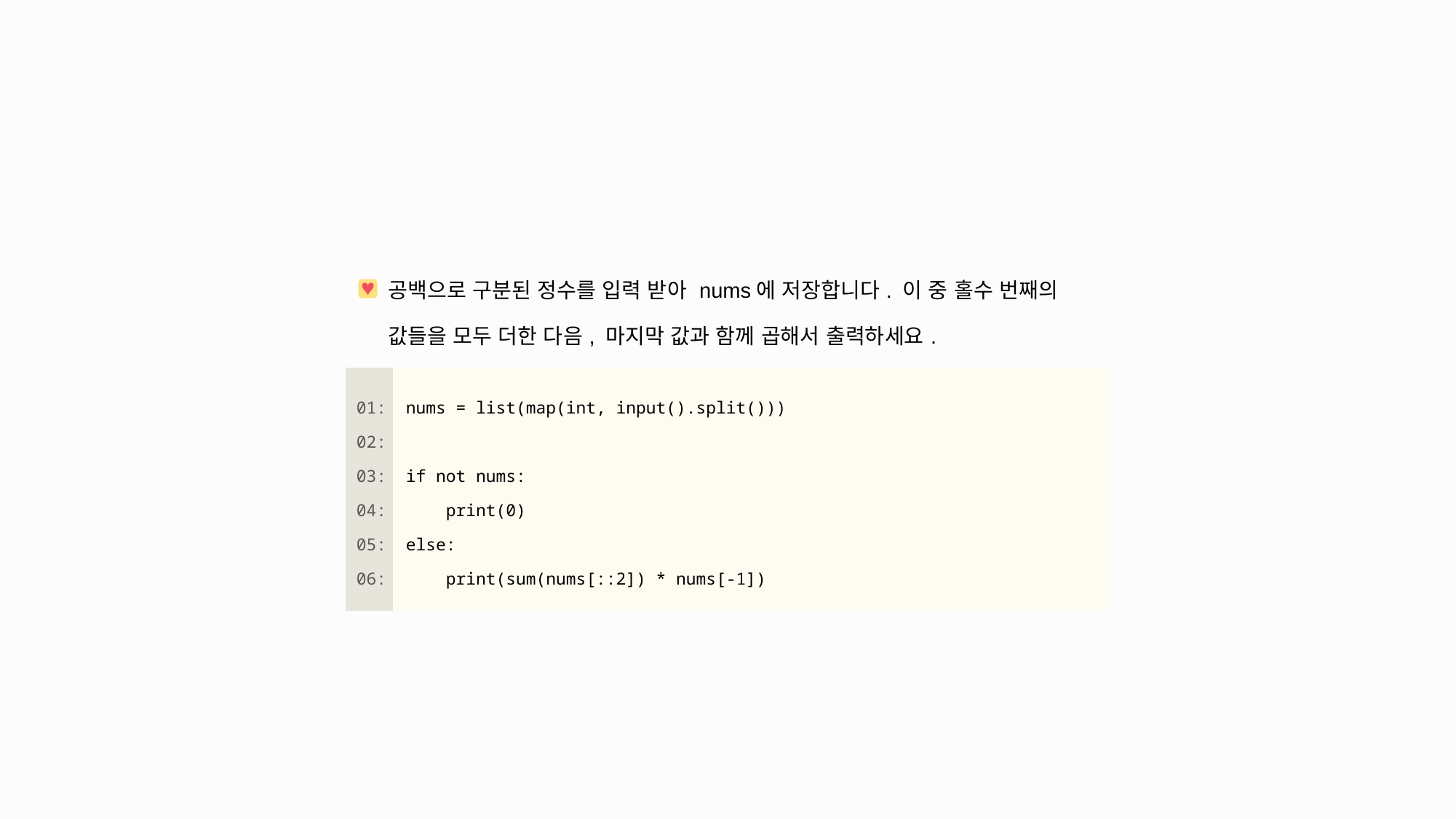

| 공백으로 구분된 정수를 입력 받아 nums에 저장합니다. 이 중 홀수 번째의 값들을 모두 더한 다음, 마지막 값과 함께 곱해서 출력하세요. |  |
| --- | --- |
| 01: 02: 03: 04: 05: 06: | nums = list(map(int, input().split())) if not nums: print(0) else: print(sum(nums[::2]) \* nums[-1]) |